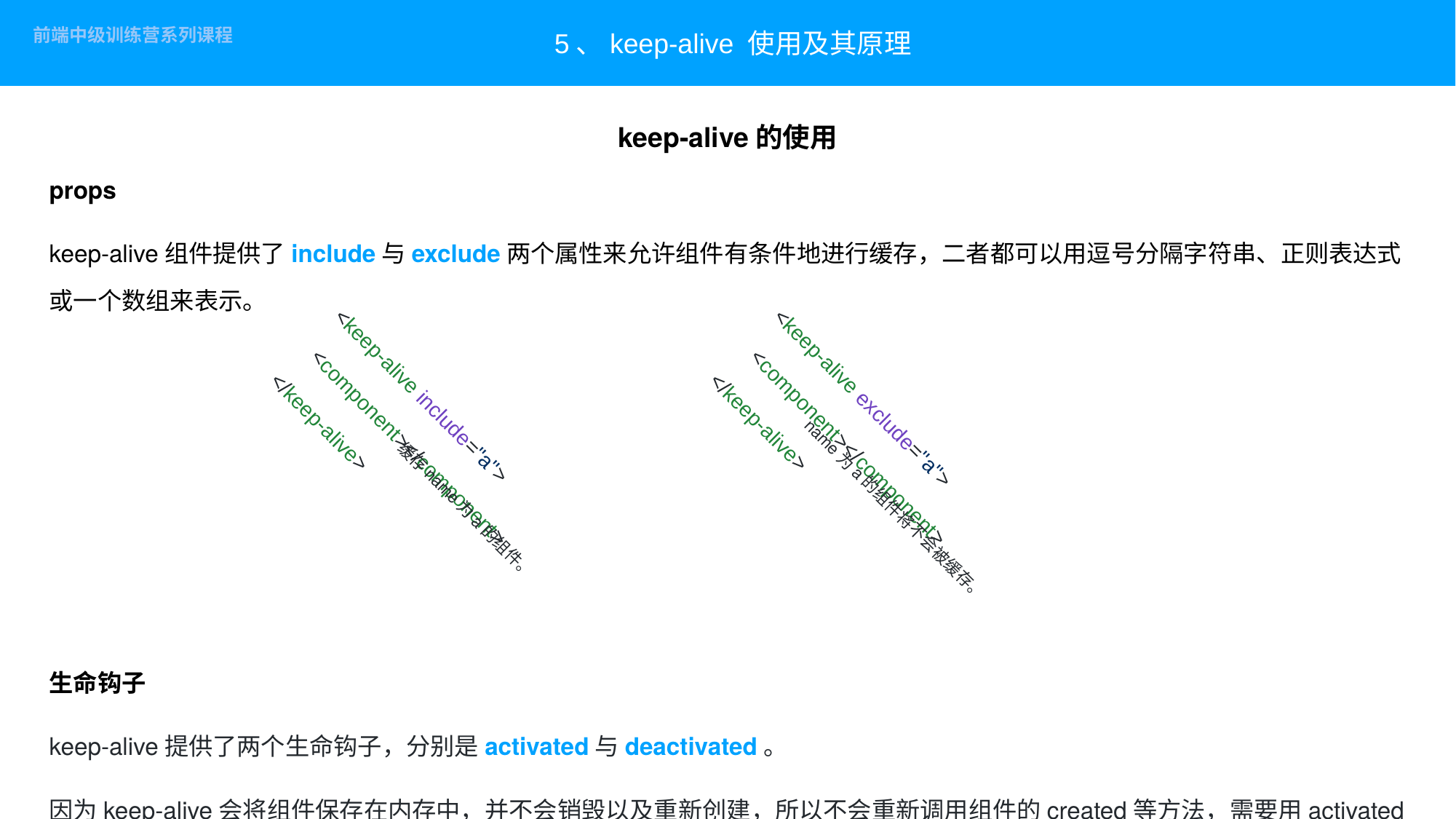

# 5、keep-alive 使用及其原理
keep-alive的使用
props
keep-alive组件提供了include与exclude两个属性来允许组件有条件地进行缓存，二者都可以用逗号分隔字符串、正则表达式或一个数组来表示。

生命钩子
keep-alive提供了两个生命钩子，分别是activated与deactivated。
因为keep-alive会将组件保存在内存中，并不会销毁以及重新创建，所以不会重新调用组件的created等方法，需要用activated与deactivated这两个生命钩子来得知当前组件是否处于活动状态。
<keep-alive include="a">
  <component></component>
</keep-alive>
<keep-alive exclude="a">
  <component></component>
</keep-alive>
缓存name为a的组件。
name为a的组件将不会被缓存。